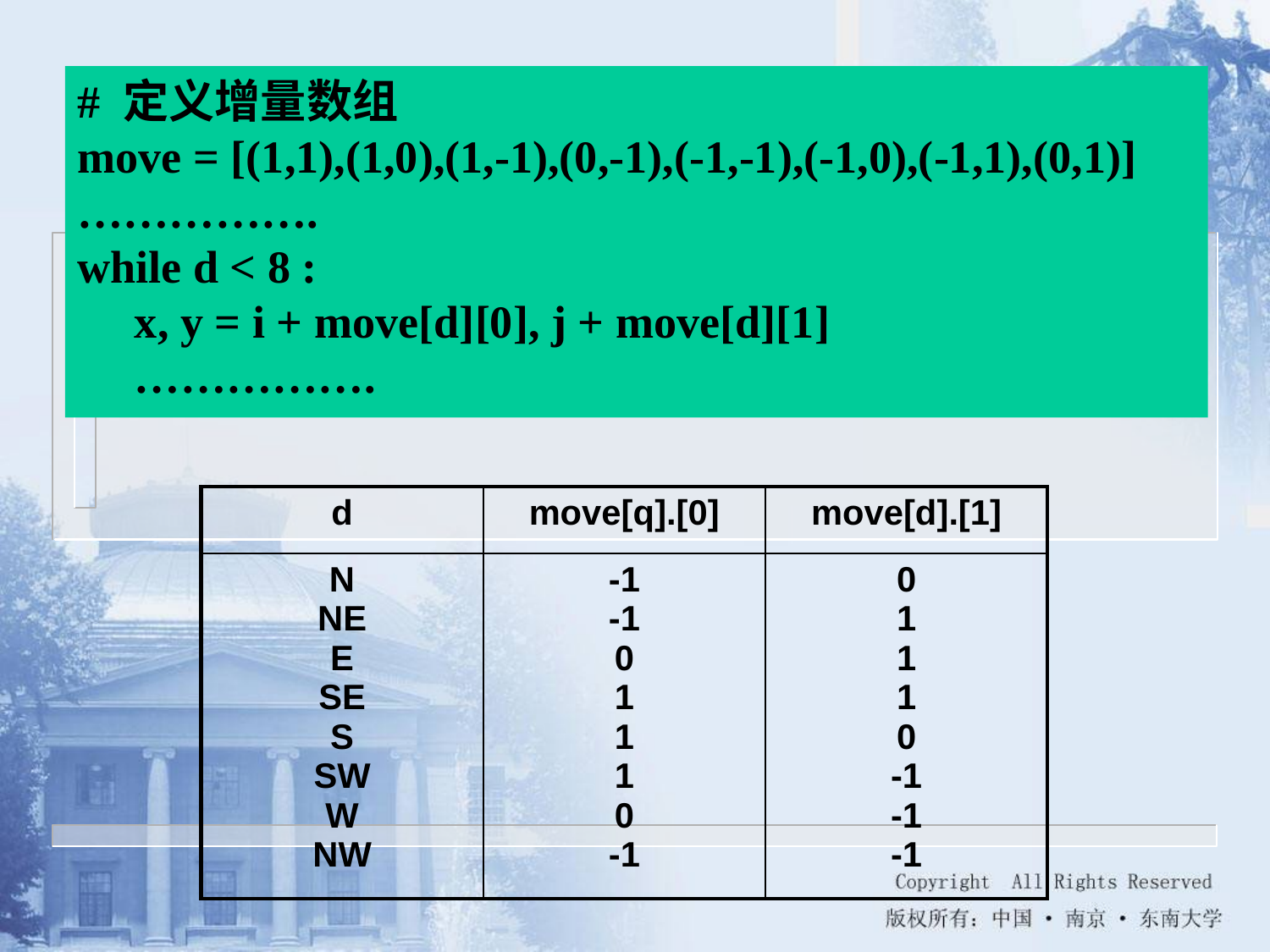

# 定义增量数组
move = [(1,1),(1,0),(1,-1),(0,-1),(-1,-1),(-1,0),(-1,1),(0,1)]
…………….
while d < 8 :
     x, y = i + move[d][0], j + move[d][1]
     …………….

| d | move[q].[0] | move[d].[1] |
| --- | --- | --- |
| N NE E SE S SW W NW | -1 -1 0 1 1 1 0 -1 | 0 1 1 1 0 -1 -1 -1 |